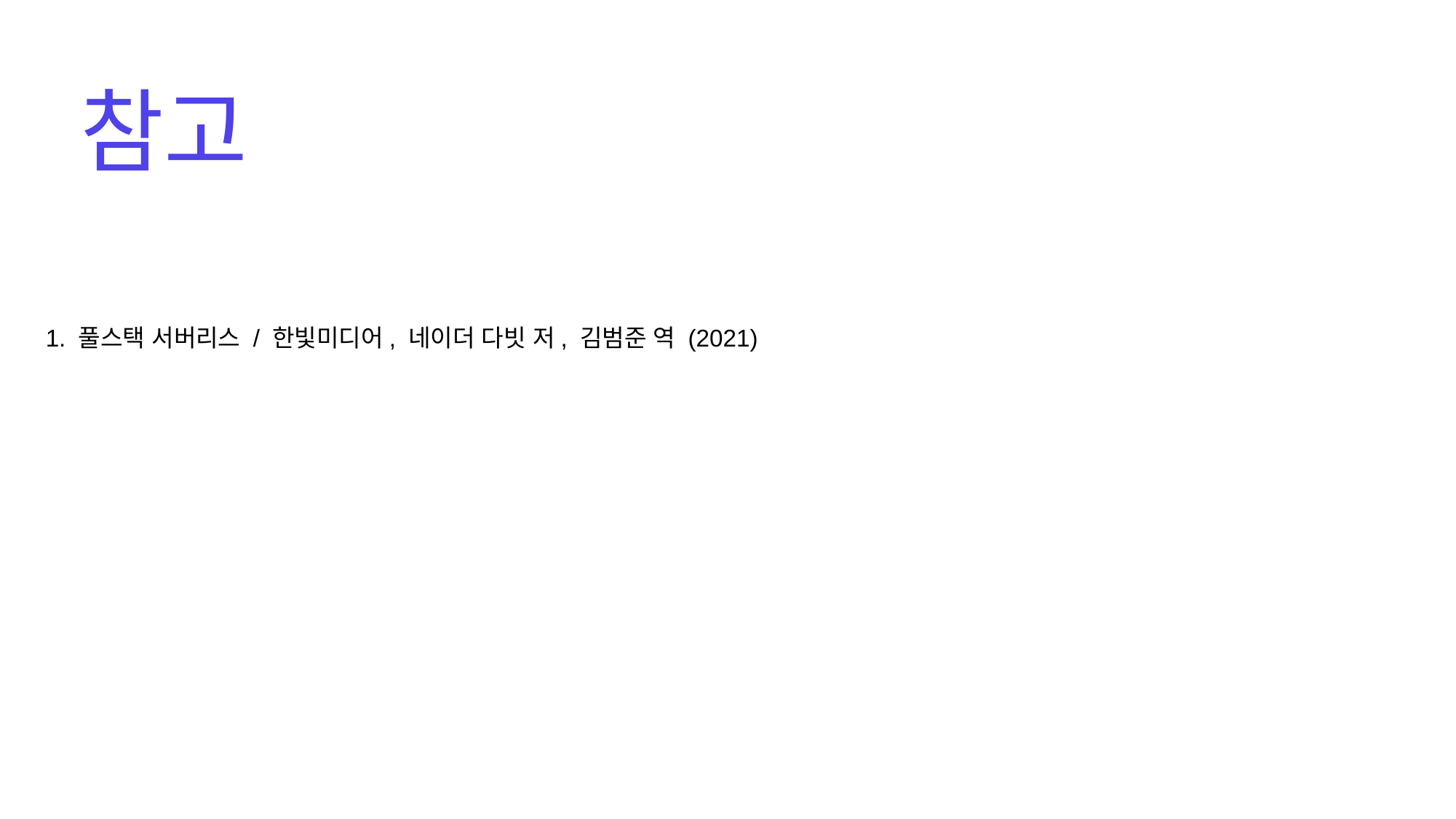

참고
1. 풀스택 서버리스 / 한빛미디어, 네이더 다빗 저, 김범준 역 (2021)